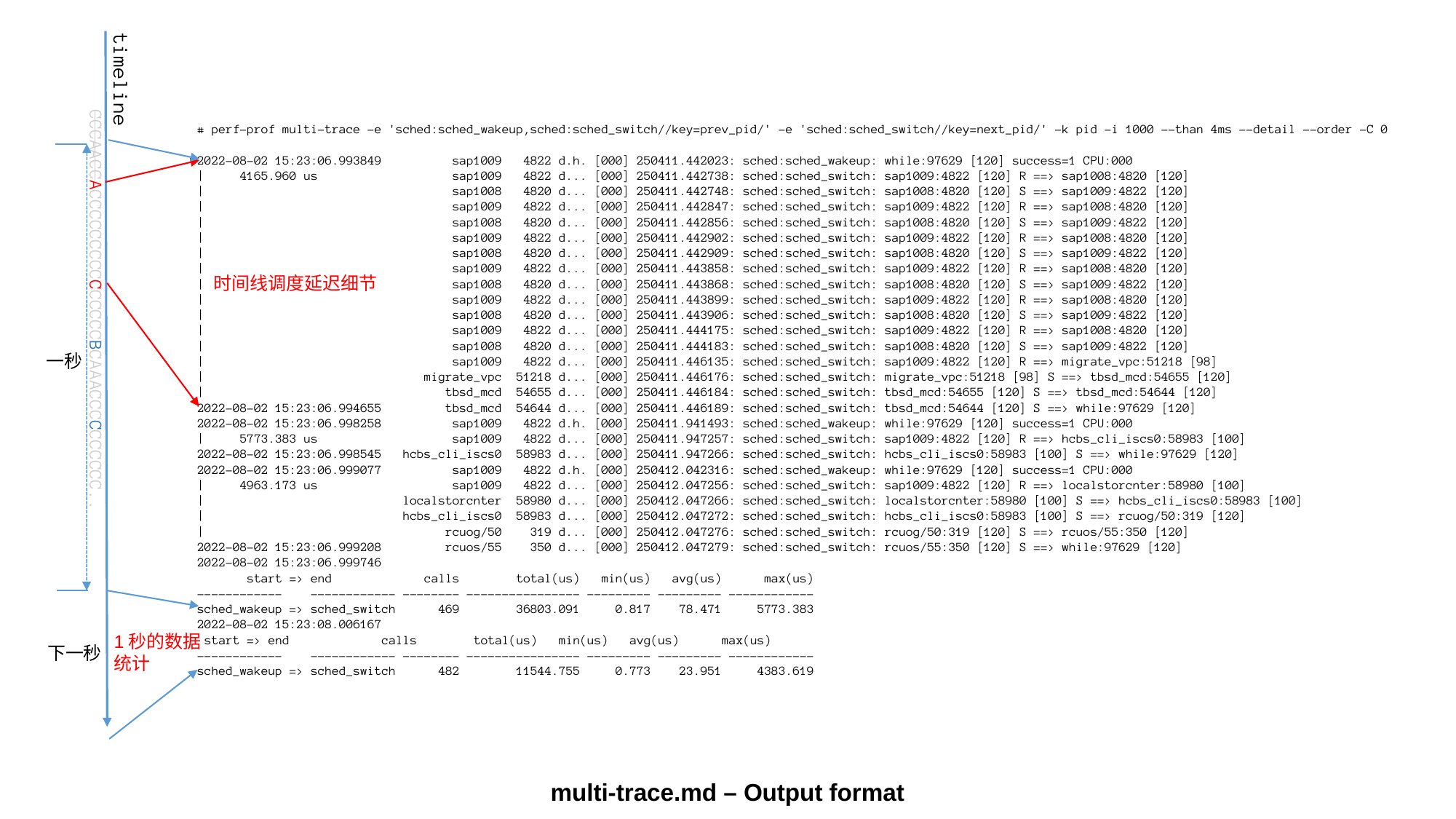

timeline
# perf-prof multi-trace -e 'sched:sched_wakeup,sched:sched_switch//key=prev_pid/' -e 'sched:sched_switch//key=next_pid/' -k pid -i 1000 --than 4ms --detail --order -C 0

2022-08-02 15:23:06.993849          sap1009   4822 d.h. [000] 250411.442023: sched:sched_wakeup: while:97629 [120] success=1 CPU:000
|     4165.960 us                   sap1009   4822 d... [000] 250411.442738: sched:sched_switch: sap1009:4822 [120] R ==> sap1008:4820 [120]
|                                   sap1008   4820 d... [000] 250411.442748: sched:sched_switch: sap1008:4820 [120] S ==> sap1009:4822 [120]
|                                   sap1009   4822 d... [000] 250411.442847: sched:sched_switch: sap1009:4822 [120] R ==> sap1008:4820 [120]
|                                   sap1008   4820 d... [000] 250411.442856: sched:sched_switch: sap1008:4820 [120] S ==> sap1009:4822 [120]
|                                   sap1009   4822 d... [000] 250411.442902: sched:sched_switch: sap1009:4822 [120] R ==> sap1008:4820 [120]
|                                   sap1008   4820 d... [000] 250411.442909: sched:sched_switch: sap1008:4820 [120] S ==> sap1009:4822 [120]
|                                   sap1009   4822 d... [000] 250411.443858: sched:sched_switch: sap1009:4822 [120] R ==> sap1008:4820 [120]
|                                   sap1008   4820 d... [000] 250411.443868: sched:sched_switch: sap1008:4820 [120] S ==> sap1009:4822 [120]
|                                   sap1009   4822 d... [000] 250411.443899: sched:sched_switch: sap1009:4822 [120] R ==> sap1008:4820 [120]
|                                   sap1008   4820 d... [000] 250411.443906: sched:sched_switch: sap1008:4820 [120] S ==> sap1009:4822 [120]
|                                   sap1009   4822 d... [000] 250411.444175: sched:sched_switch: sap1009:4822 [120] R ==> sap1008:4820 [120]
|                                   sap1008   4820 d... [000] 250411.444183: sched:sched_switch: sap1008:4820 [120] S ==> sap1009:4822 [120]
|                                   sap1009   4822 d... [000] 250411.446135: sched:sched_switch: sap1009:4822 [120] R ==> migrate_vpc:51218 [98]
|                               migrate_vpc  51218 d... [000] 250411.446176: sched:sched_switch: migrate_vpc:51218 [98] S ==> tbsd_mcd:54655 [120]
|                                  tbsd_mcd  54655 d... [000] 250411.446184: sched:sched_switch: tbsd_mcd:54655 [120] S ==> tbsd_mcd:54644 [120]
2022-08-02 15:23:06.994655         tbsd_mcd  54644 d... [000] 250411.446189: sched:sched_switch: tbsd_mcd:54644 [120] S ==> while:97629 [120]
2022-08-02 15:23:06.998258          sap1009   4822 d.h. [000] 250411.941493: sched:sched_wakeup: while:97629 [120] success=1 CPU:000
|     5773.383 us                   sap1009   4822 d... [000] 250411.947257: sched:sched_switch: sap1009:4822 [120] R ==> hcbs_cli_iscs0:58983 [100]
2022-08-02 15:23:06.998545   hcbs_cli_iscs0  58983 d... [000] 250411.947266: sched:sched_switch: hcbs_cli_iscs0:58983 [100] S ==> while:97629 [120]
2022-08-02 15:23:06.999077          sap1009   4822 d.h. [000] 250412.042316: sched:sched_wakeup: while:97629 [120] success=1 CPU:000
|     4963.173 us                   sap1009   4822 d... [000] 250412.047256: sched:sched_switch: sap1009:4822 [120] R ==> localstorcnter:58980 [100]
|                            localstorcnter  58980 d... [000] 250412.047266: sched:sched_switch: localstorcnter:58980 [100] S ==> hcbs_cli_iscs0:58983 [100]
|                            hcbs_cli_iscs0  58983 d... [000] 250412.047272: sched:sched_switch: hcbs_cli_iscs0:58983 [100] S ==> rcuog/50:319 [120]
|                                  rcuog/50    319 d... [000] 250412.047276: sched:sched_switch: rcuog/50:319 [120] S ==> rcuos/55:350 [120]
2022-08-02 15:23:06.999208         rcuos/55    350 d... [000] 250412.047279: sched:sched_switch: rcuos/55:350 [120] S ==> while:97629 [120]
2022-08-02 15:23:06.999746
       start => end             calls        total(us)   min(us)   avg(us)      max(us)
------------    ------------ -------- ---------------- --------- --------- ------------
sched_wakeup => sched_switch      469        36803.091     0.817    78.471     5773.383
2022-08-02 15:23:08.006167
 start => end             calls        total(us)   min(us)   avg(us)      max(us)
------------    ------------ -------- ---------------- --------- --------- ------------
sched_wakeup => sched_switch      482        11544.755     0.773    23.951     4383.619
时间线调度延迟细节
CCCAACCACCCCCCCCCCCCCCCBCAAACCCCCCCCCC..
一秒
1秒的数据统计
下一秒
# multi-trace.md – Output format